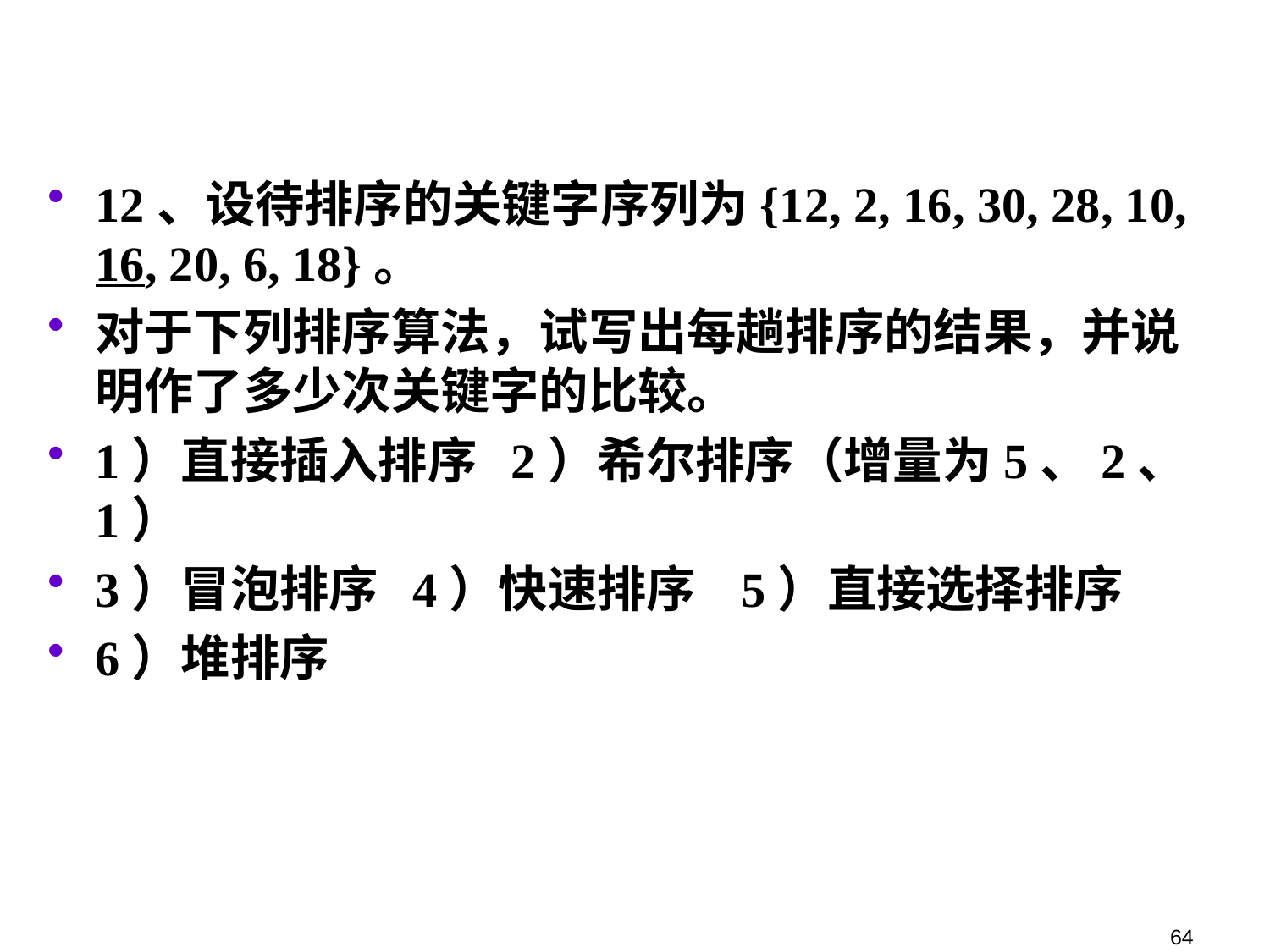

#
12、设待排序的关键字序列为{12, 2, 16, 30, 28, 10, 16, 20, 6, 18}。
对于下列排序算法，试写出每趟排序的结果，并说明作了多少次关键字的比较。
1）直接插入排序  2）希尔排序（增量为5、2、1）
3）冒泡排序  4）快速排序   5）直接选择排序
6）堆排序

64